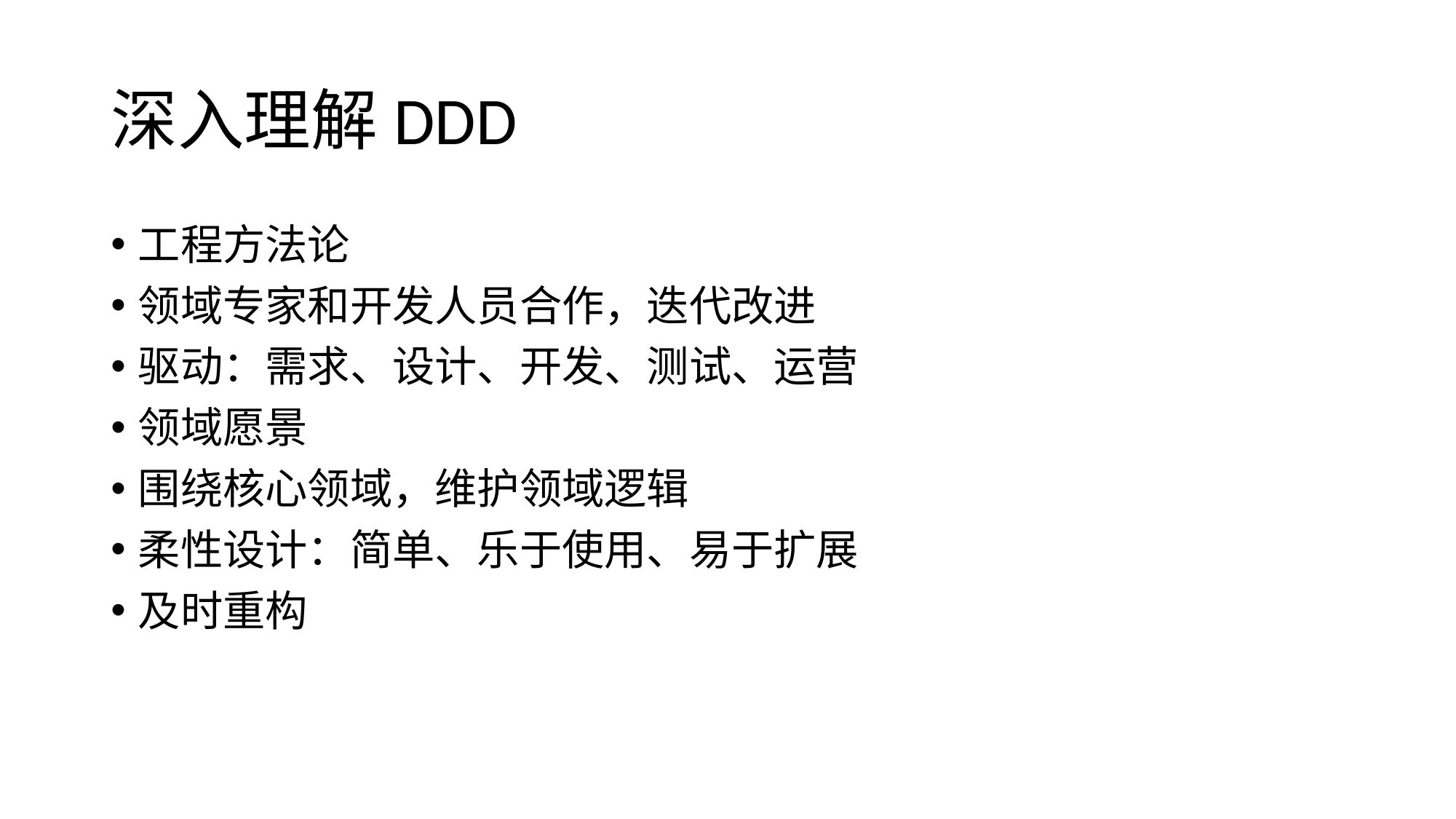

# 深入理解DDD
工程方法论
领域专家和开发人员合作，迭代改进
驱动：需求、设计、开发、测试、运营
领域愿景
围绕核心领域，维护领域逻辑
柔性设计：简单、乐于使用、易于扩展
及时重构